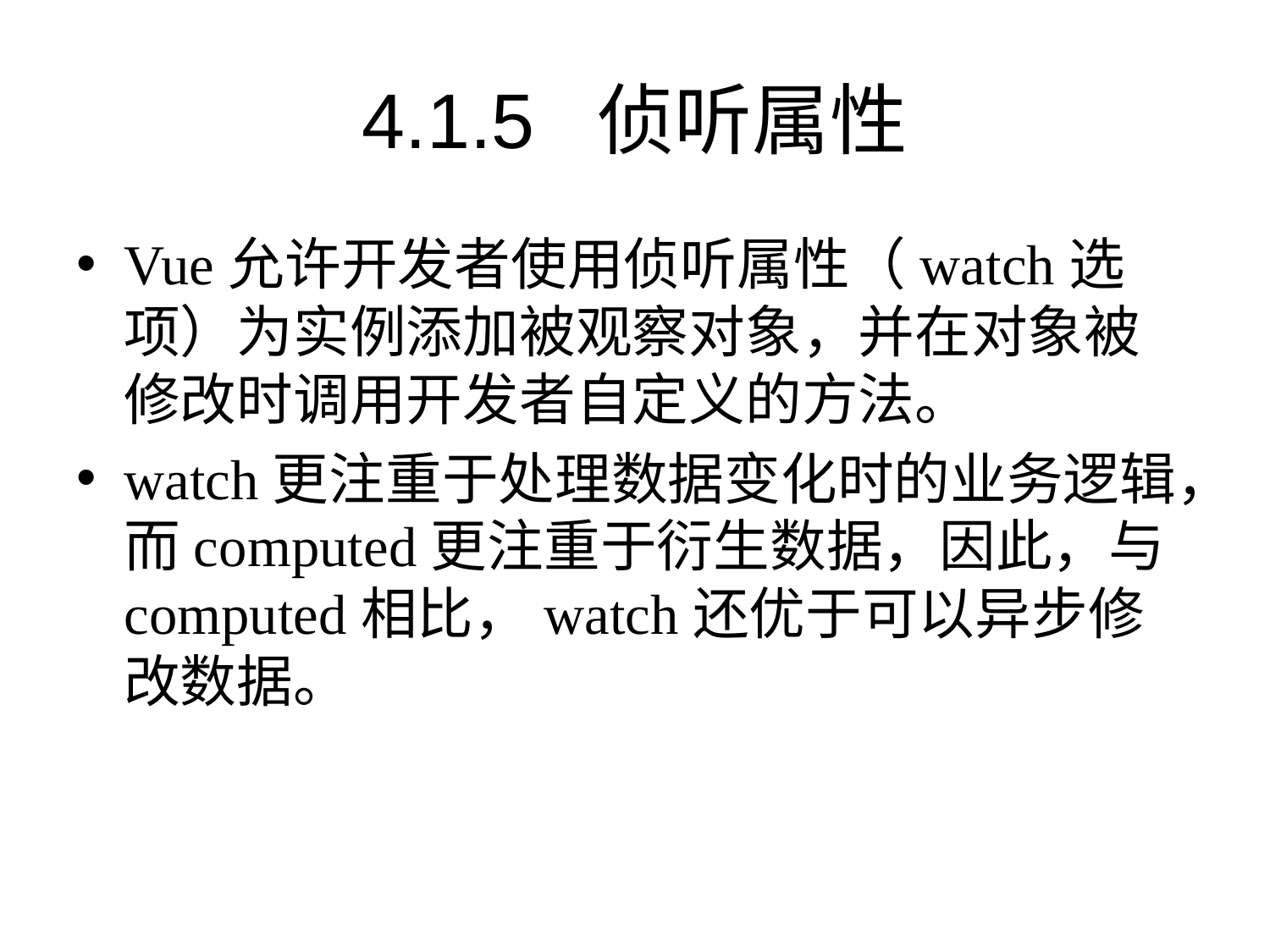

# 4.1.5  侦听属性
Vue允许开发者使用侦听属性（watch选项）为实例添加被观察对象，并在对象被修改时调用开发者自定义的方法。
watch更注重于处理数据变化时的业务逻辑，而computed更注重于衍生数据，因此，与computed相比，watch还优于可以异步修改数据。